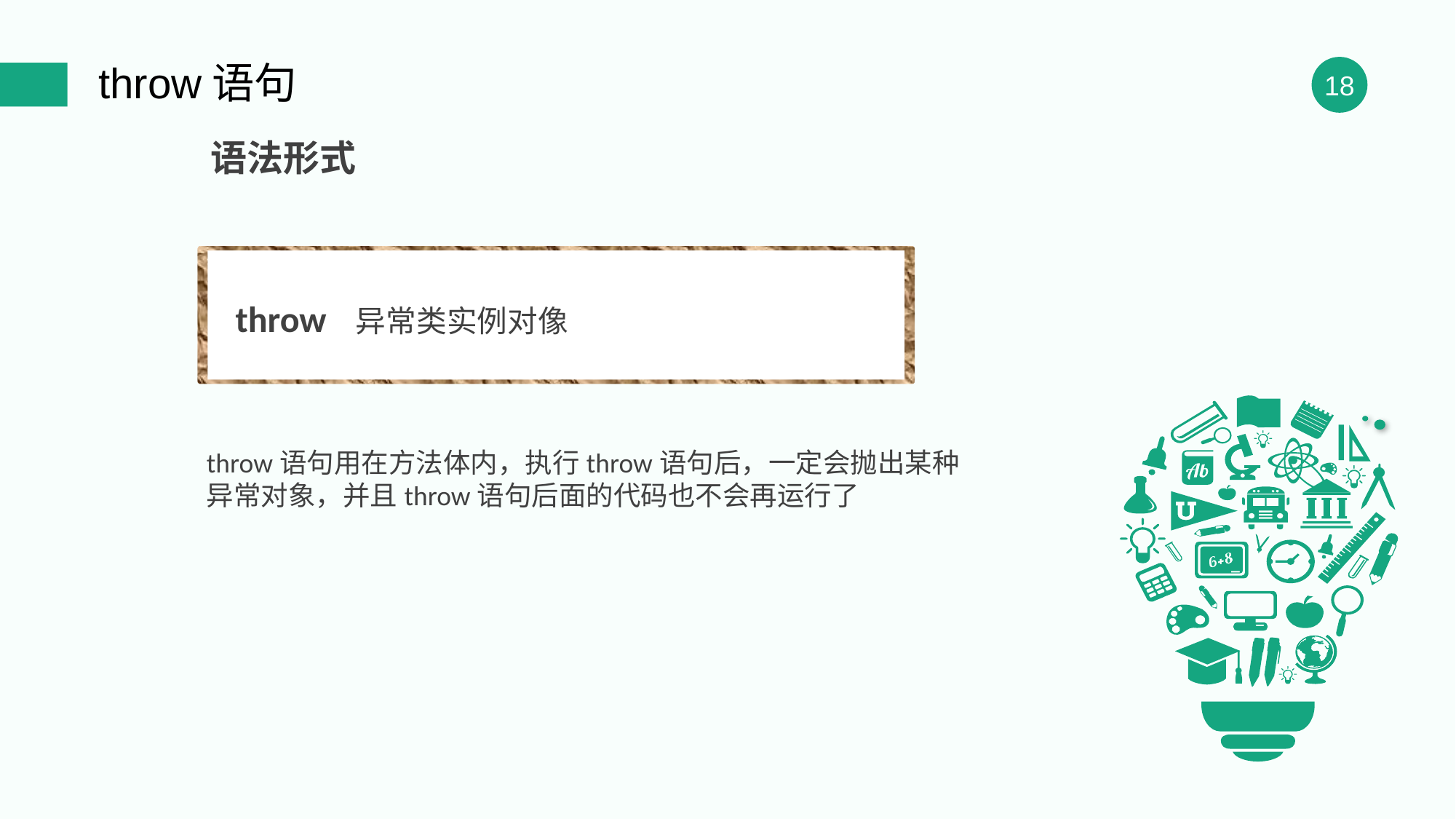

throw语句
语法形式

   throw   异常类实例对像

throw语句用在方法体内，执行throw语句后，一定会抛出某种异常对象，并且throw语句后面的代码也不会再运行了